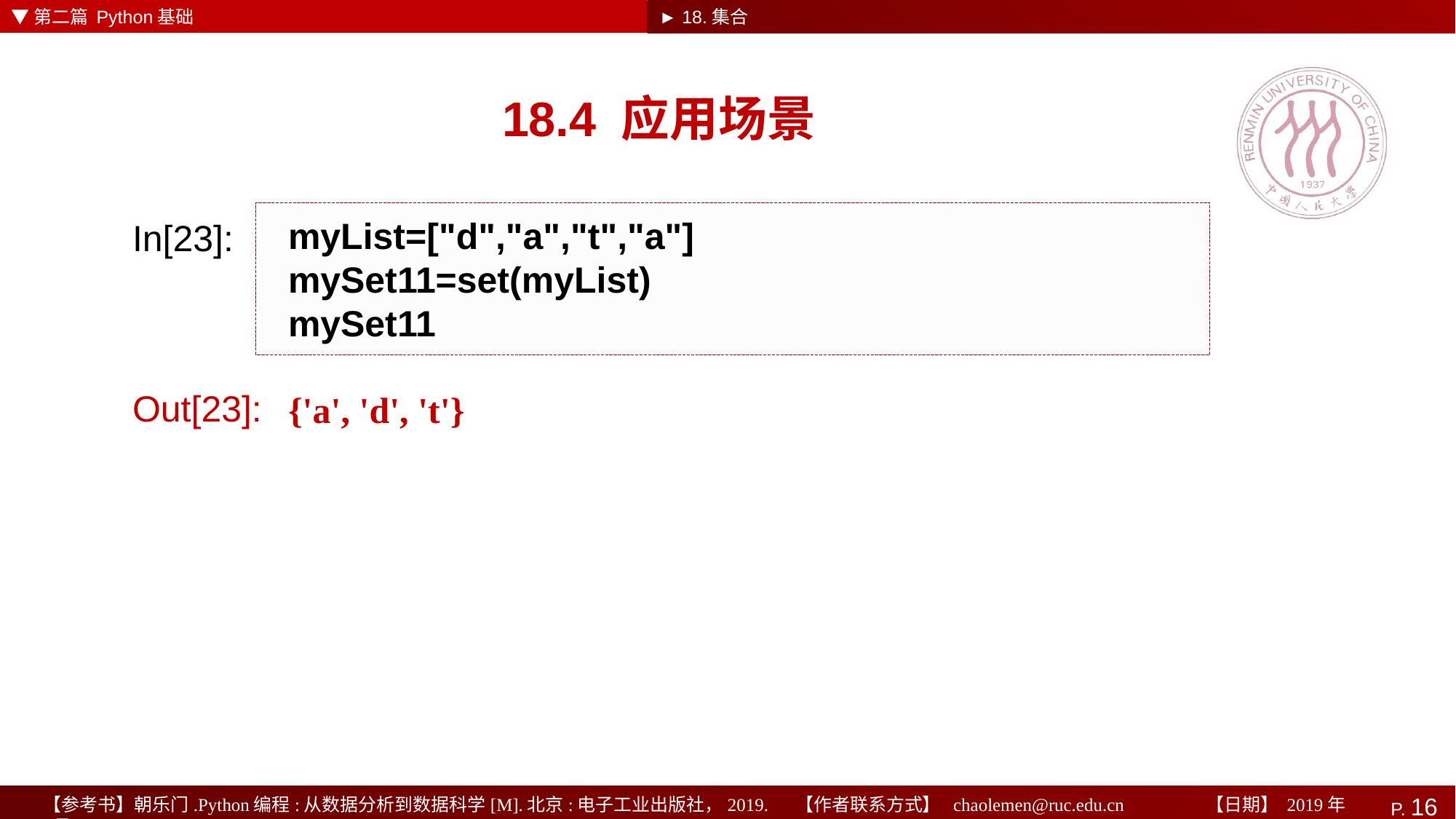

▼第二篇 Python基础
► 18.集合
# 18.4 应用场景
myList=["d","a","t","a"]
mySet11=set(myList)
mySet11
In[23]:
{'a', 'd', 't'}
Out[23]: